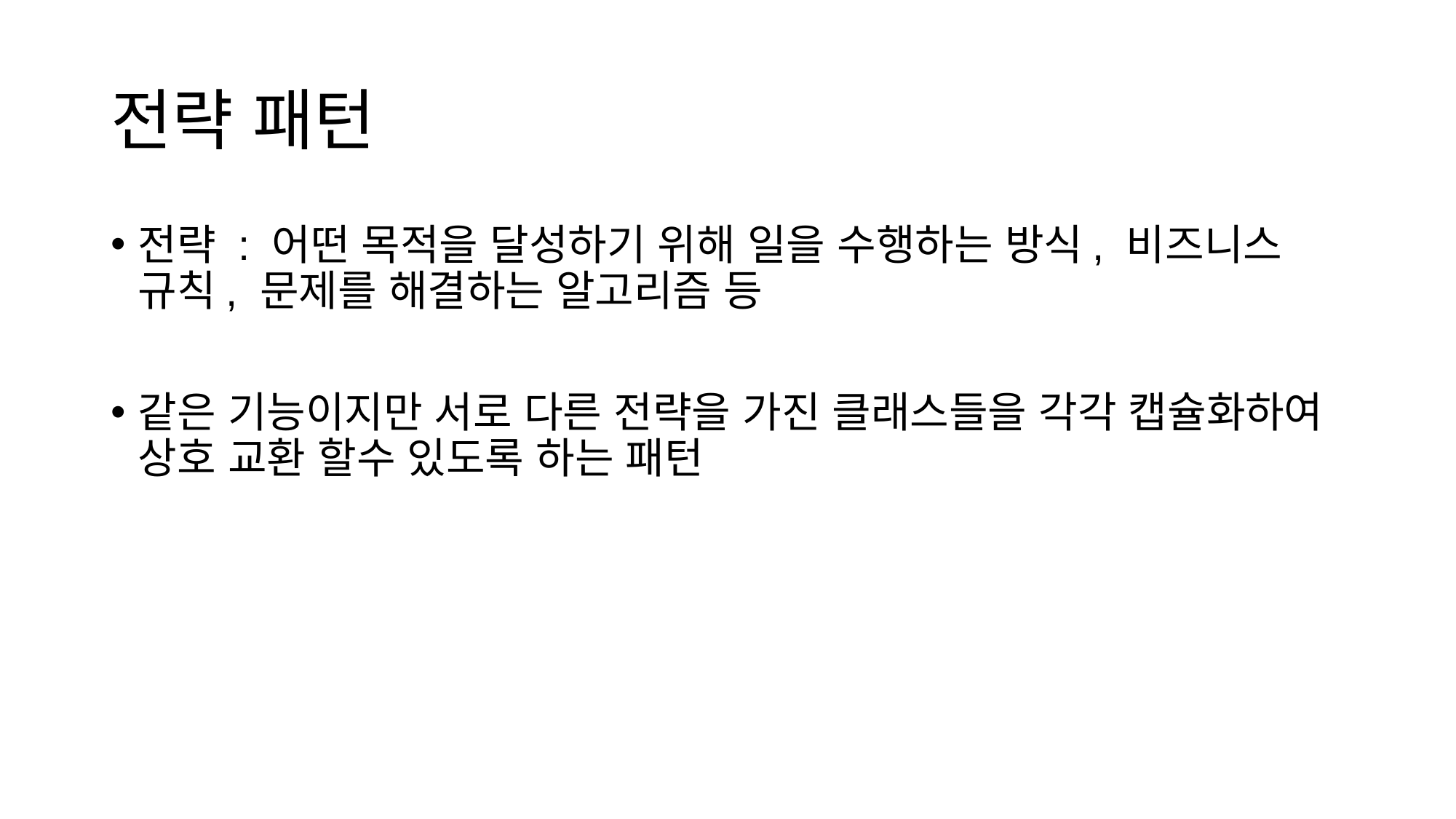

# 전략 패턴
전략 : 어떤 목적을 달성하기 위해 일을 수행하는 방식, 비즈니스 규칙, 문제를 해결하는 알고리즘 등

같은 기능이지만 서로 다른 전략을 가진 클래스들을 각각 캡슐화하여 상호 교환 할수 있도록 하는 패턴